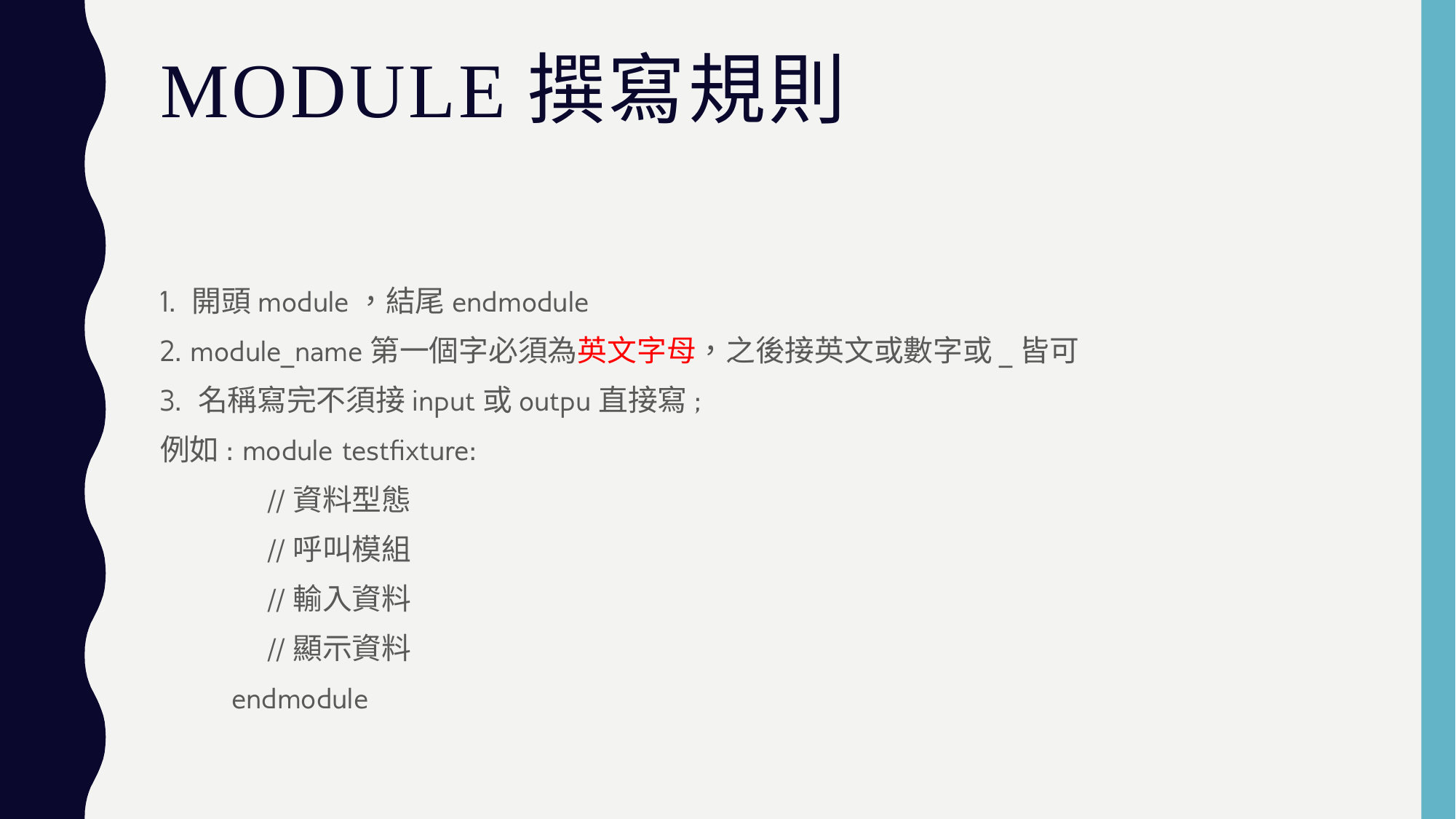

# Module撰寫規則
1. 開頭module，結尾endmodule
2. module_name第一個字必須為英文字母，之後接英文或數字或_皆可
3. 名稱寫完不須接input或outpu直接寫;
例如: module testfixture:
	//資料型態
	//呼叫模組
	//輸入資料
	//顯示資料
        endmodule